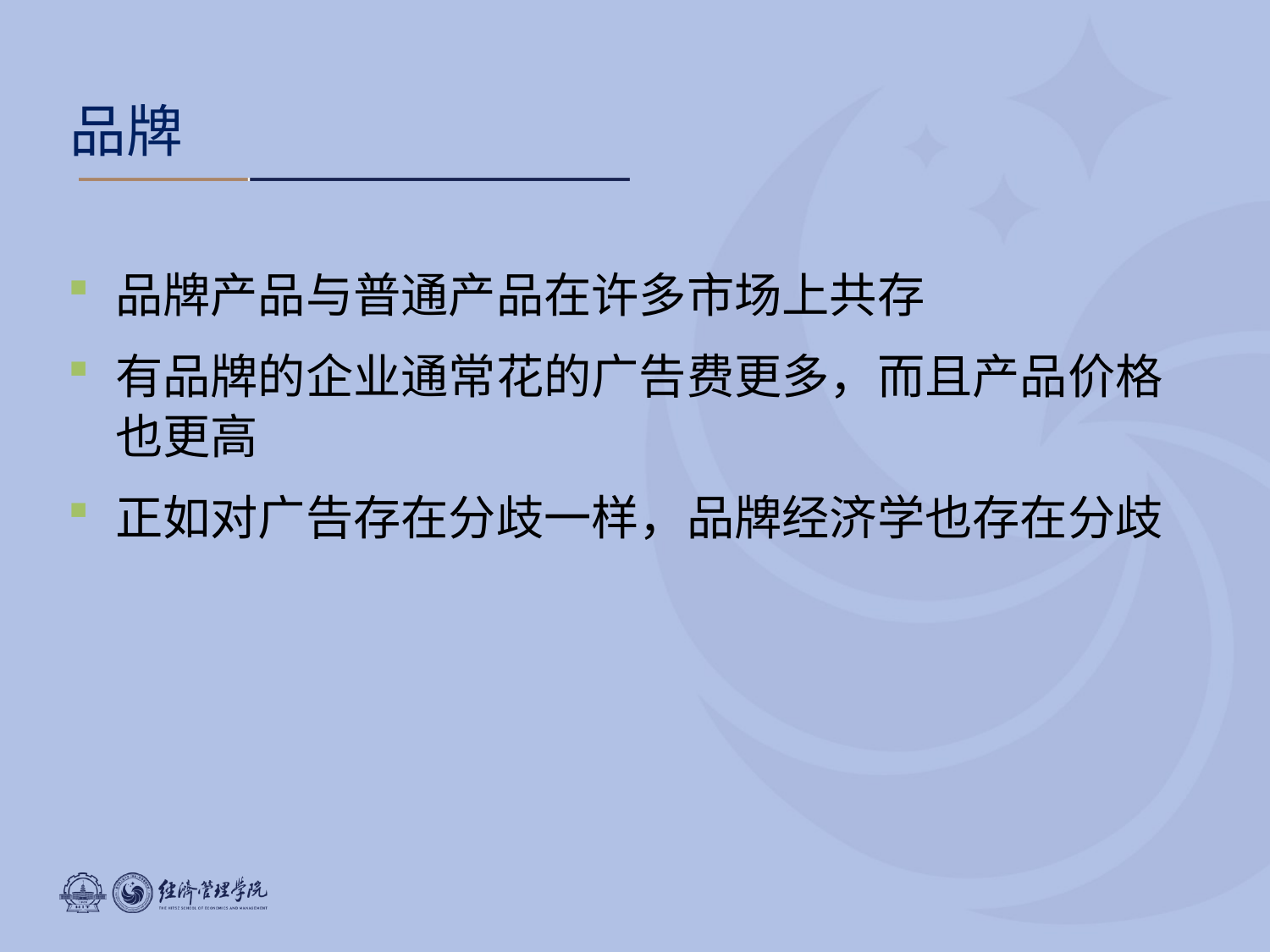

品牌
品牌产品与普通产品在许多市场上共存
有品牌的企业通常花的广告费更多，而且产品价格也更高
正如对广告存在分歧一样，品牌经济学也存在分歧